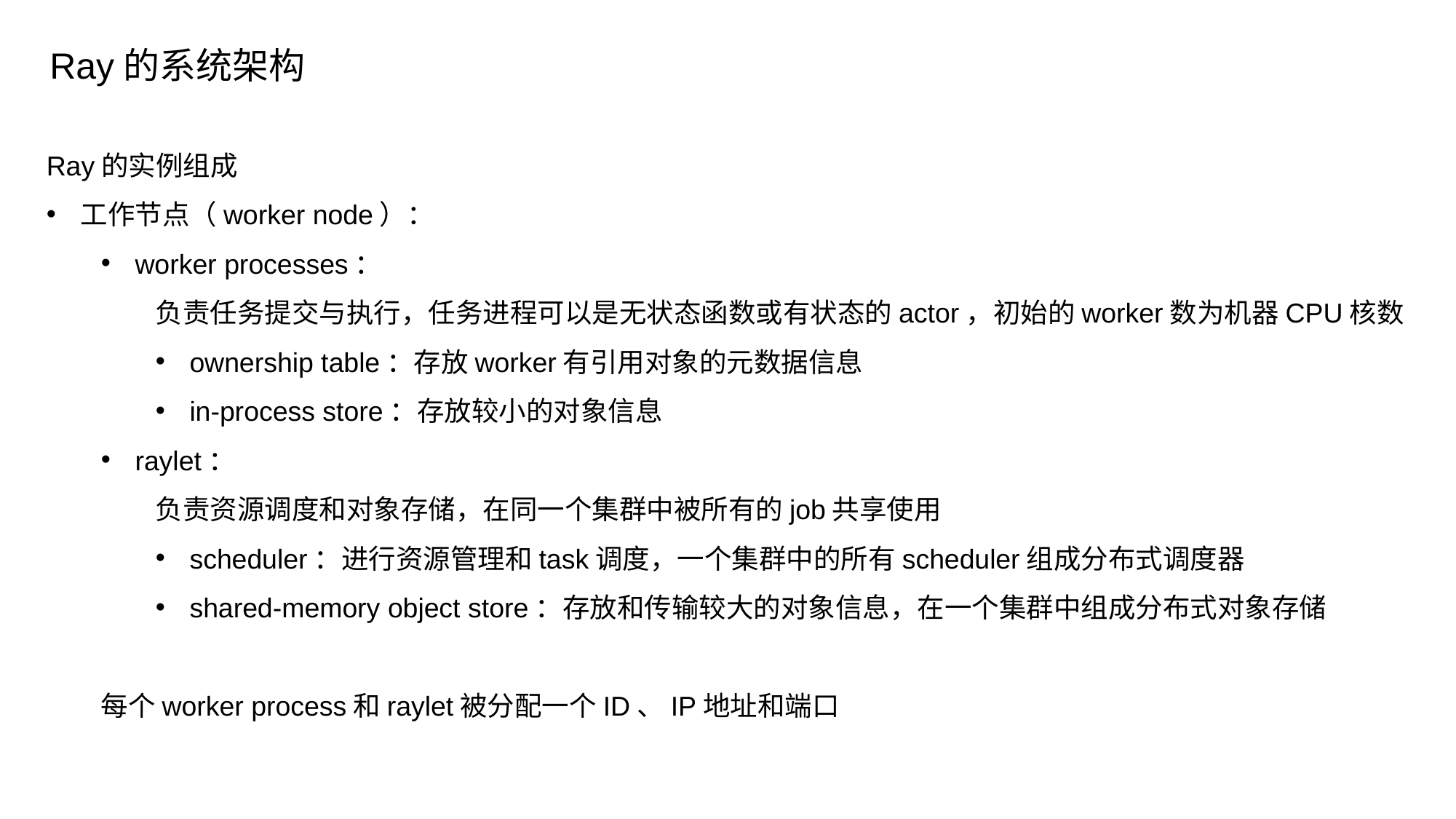

Ray的系统架构
Ray的实例组成
工作节点（worker node）：
worker processes：
负责任务提交与执行，任务进程可以是无状态函数或有状态的actor，初始的worker数为机器CPU核数
ownership table：存放worker有引用对象的元数据信息
in-process store：存放较小的对象信息
raylet：
负责资源调度和对象存储，在同一个集群中被所有的job共享使用
scheduler：进行资源管理和task调度，一个集群中的所有scheduler组成分布式调度器
shared-memory object store：存放和传输较大的对象信息，在一个集群中组成分布式对象存储

每个worker process和raylet被分配一个ID、IP地址和端口